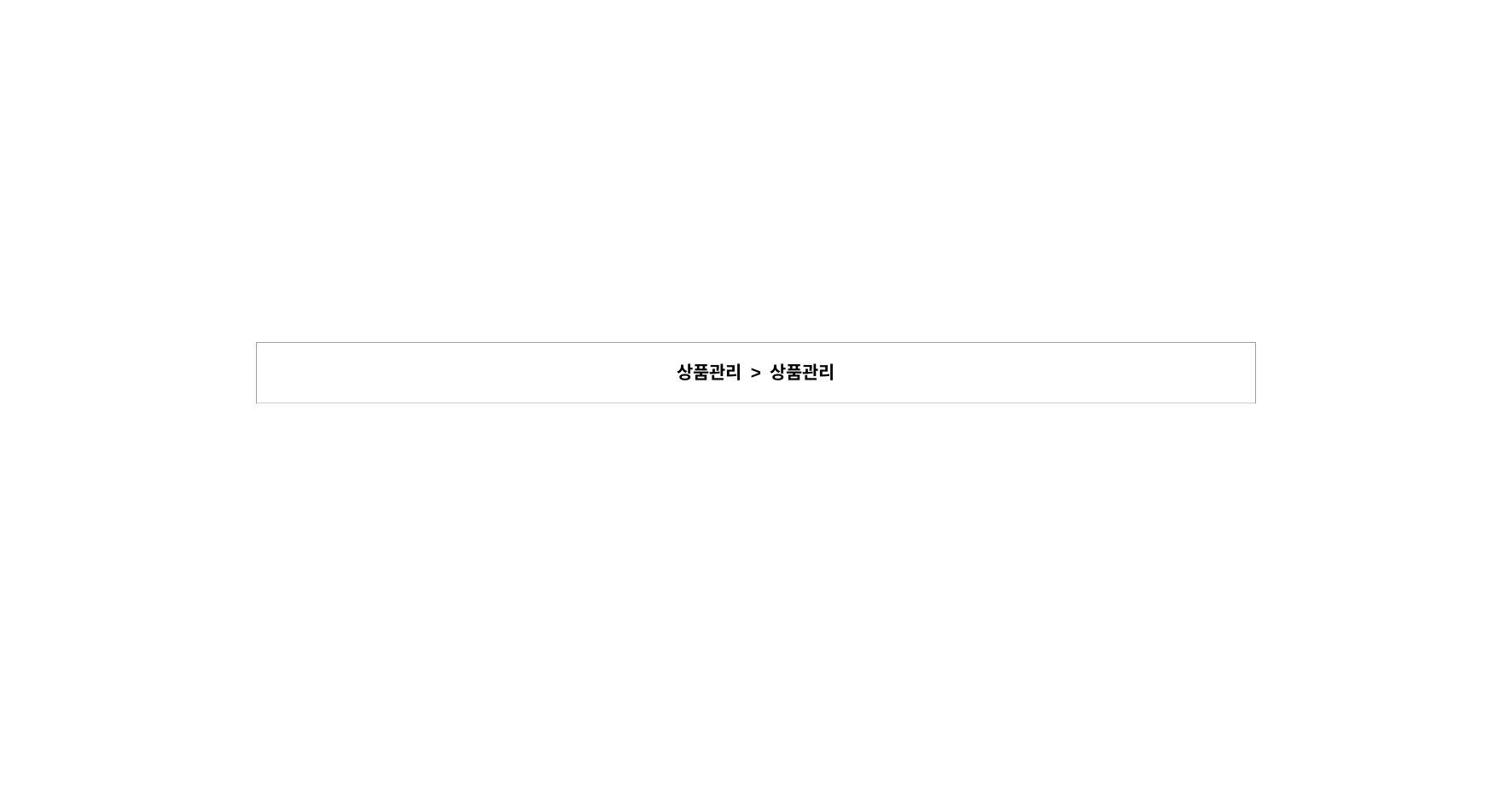

| 상품관리 > 상품관리 |
| --- |